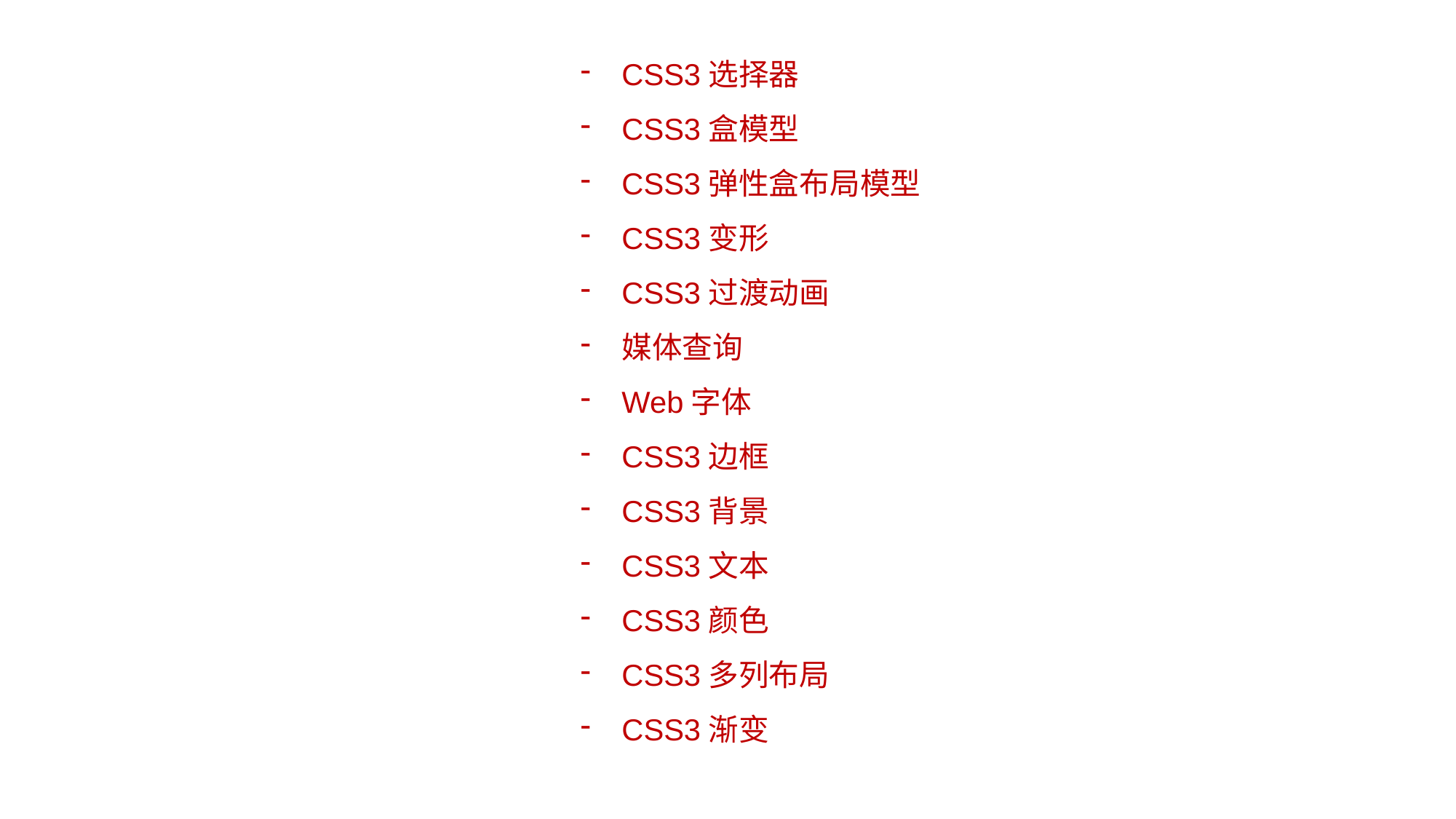

CSS3选择器
CSS3盒模型
CSS3弹性盒布局模型
CSS3变形
CSS3过渡动画
媒体查询
Web字体
CSS3边框
CSS3背景
CSS3文本
CSS3颜色
CSS3多列布局
CSS3渐变